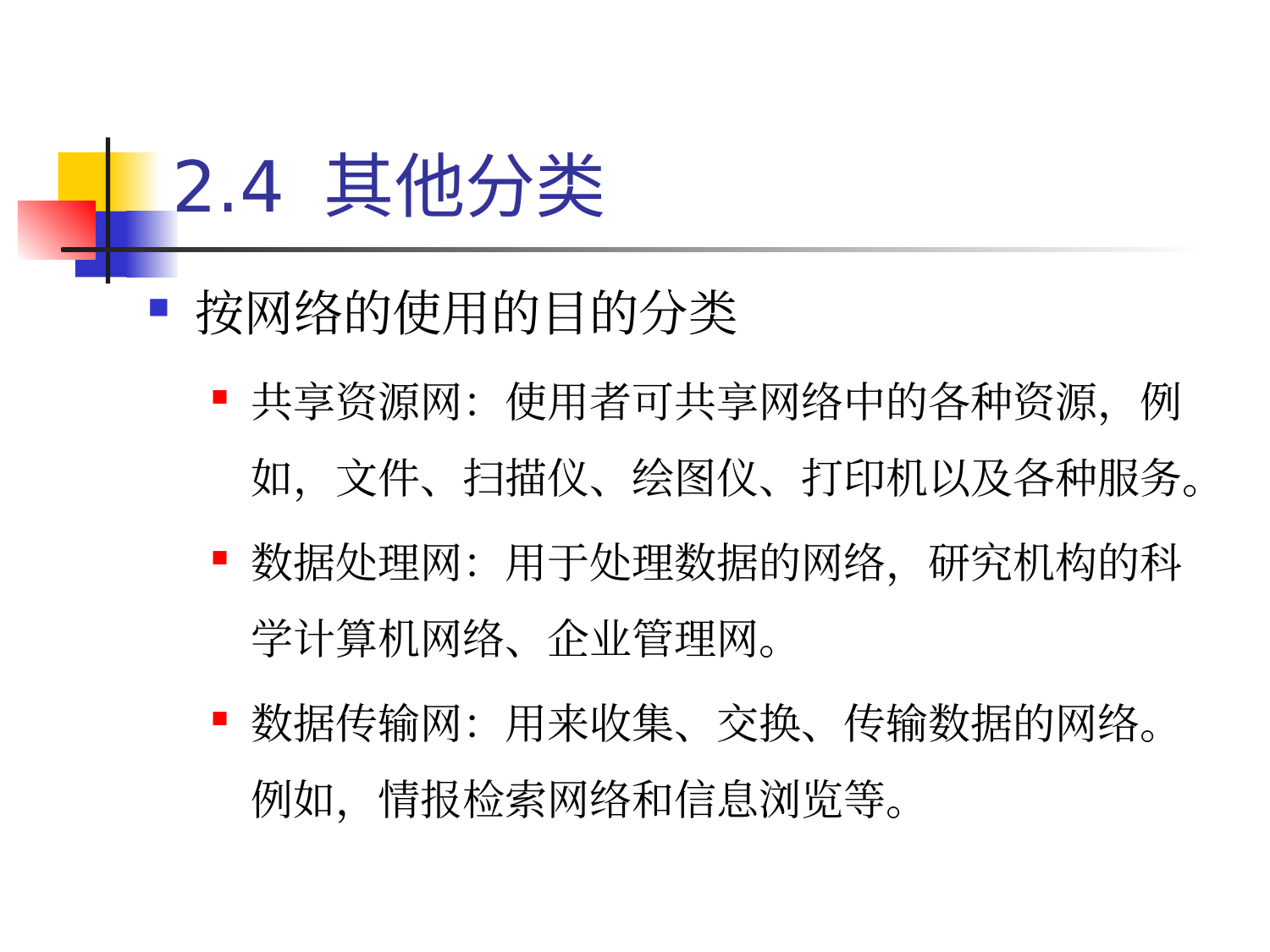

# 2.4 其他分类
按网络的使用的目的分类
共享资源网：使用者可共享网络中的各种资源，例如，文件、扫描仪、绘图仪、打印机以及各种服务。
数据处理网：用于处理数据的网络，研究机构的科学计算机网络、企业管理网。
数据传输网：用来收集、交换、传输数据的网络。例如，情报检索网络和信息浏览等。